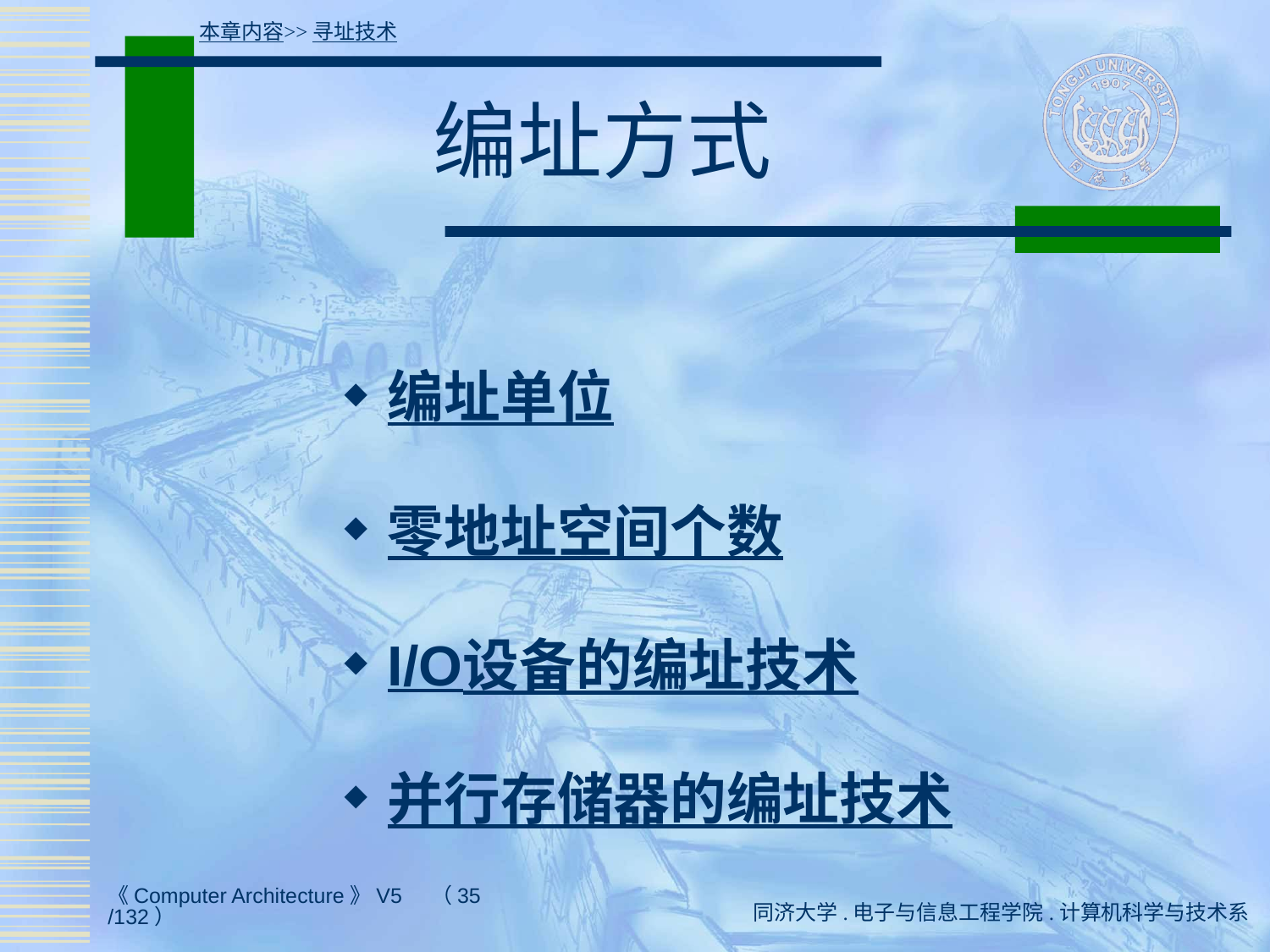

本章内容>>寻址技术
# 编址方式
编址单位
零地址空间个数
I/O设备的编址技术
并行存储器的编址技术